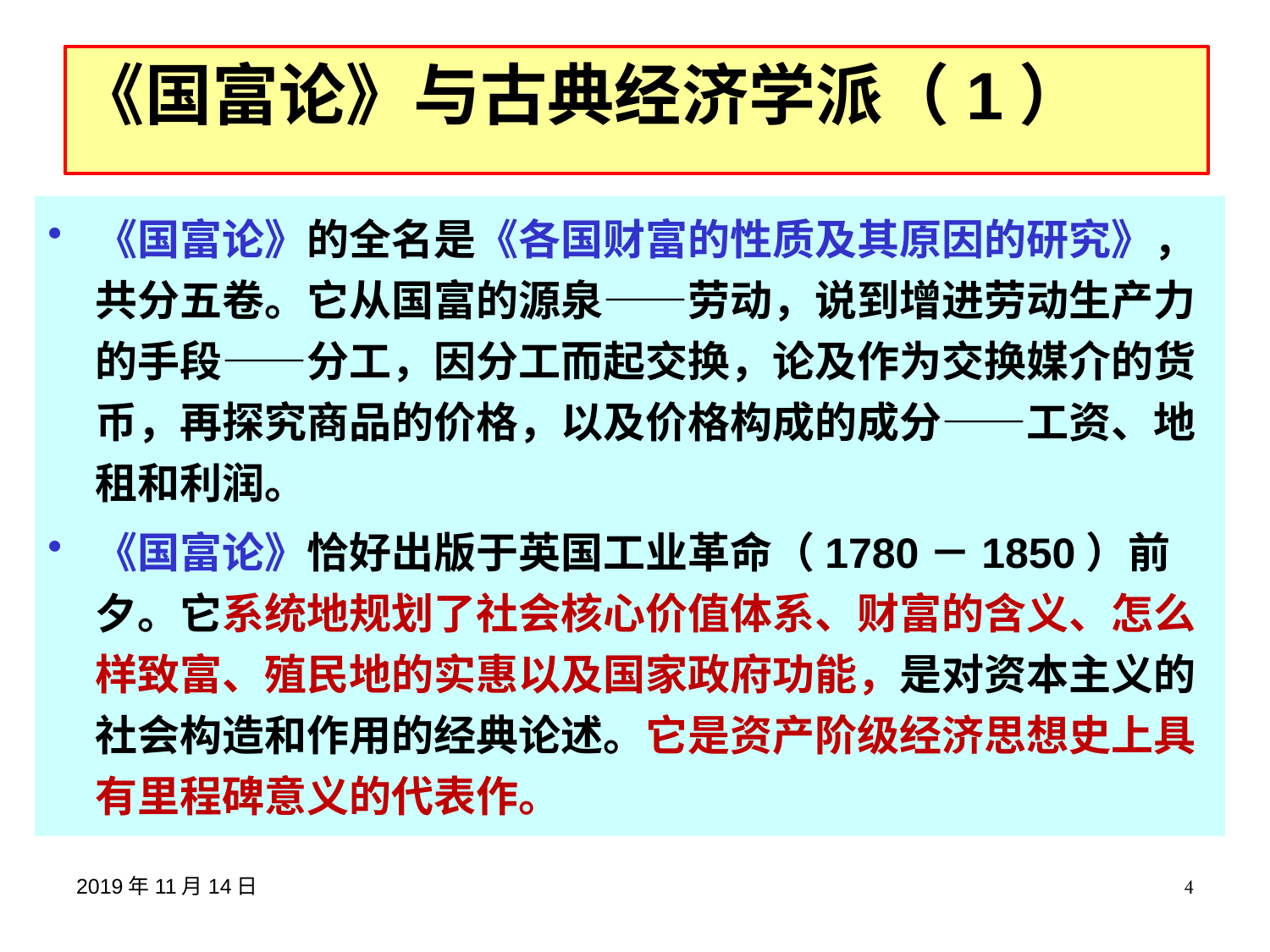

# 《国富论》与古典经济学派（1）
《国富论》的全名是《各国财富的性质及其原因的研究》，共分五卷。它从国富的源泉――劳动，说到增进劳动生产力的手段――分工，因分工而起交换，论及作为交换媒介的货币，再探究商品的价格，以及价格构成的成分――工资、地租和利润。
《国富论》恰好出版于英国工业革命（1780－1850）前夕。它系统地规划了社会核心价值体系、财富的含义、怎么样致富、殖民地的实惠以及国家政府功能，是对资本主义的社会构造和作用的经典论述。它是资产阶级经济思想史上具有里程碑意义的代表作。
2019年11月14日
4